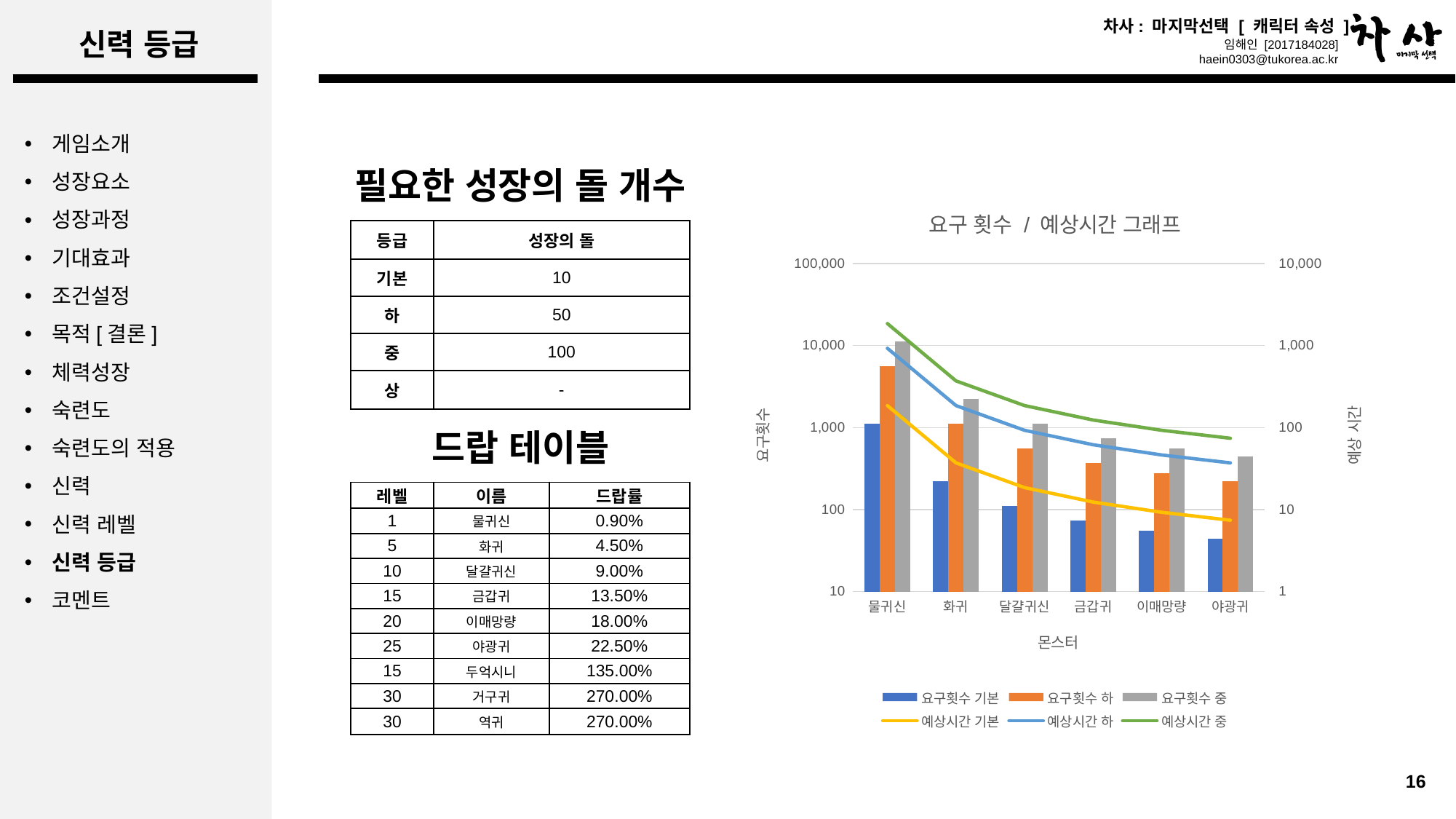

# 신력 등급
게임소개
성장요소
성장과정
기대효과
조건설정
목적[결론]
체력성장
숙련도
숙련도의 적용
신력
신력 레벨
신력 등급
코멘트

필요한 성장의 돌 개수

### Chart: 요구 횟수 / 예상시간 그래프

| Category |  |  |  |  |  |  |
|---|---|---|---|---|---|---|
| 물귀신 | 1111.111111111111 | 5555.555555555556 | 11111.111111111111 | 185.1851851851852 | 925.9259259259259 | 1851.8518518518517 |
| 화귀 | 222.22222222222223 | 1111.111111111111 | 2222.222222222222 | 37.03703703703704 | 185.1851851851852 | 370.3703703703704 |
| 달걀귀신 | 111.11111111111111 | 555.5555555555555 | 1111.111111111111 | 18.51851851851852 | 92.5925925925926 | 185.1851851851852 |
| 금갑귀 | 74.07407407407408 | 370.37037037037044 | 740.7407407407409 | 12.345679012345679 | 61.728395061728406 | 123.45679012345681 |
| 이매망량 | 55.55555555555556 | 277.77777777777777 | 555.5555555555555 | 9.25925925925926 | 46.2962962962963 | 92.5925925925926 |
| 야광귀 | 44.44444444444444 | 222.22222222222223 | 444.44444444444446 | 7.407407407407407 | 37.03703703703704 | 74.07407407407408 |
| 등급 | 성장의 돌 |
| --- | --- |
| 기본 | 10 |
| 하 | 50 |
| 중 | 100 |
| 상 | - |
드랍 테이블
| 레벨 | 이름 | 드랍률 |
| --- | --- | --- |
| 1 | 물귀신 | 0.90% |
| 5 | 화귀 | 4.50% |
| 10 | 달걀귀신 | 9.00% |
| 15 | 금갑귀 | 13.50% |
| 20 | 이매망량 | 18.00% |
| 25 | 야광귀 | 22.50% |
| 15 | 두억시니 | 135.00% |
| 30 | 거구귀 | 270.00% |
| 30 | 역귀 | 270.00% |
16